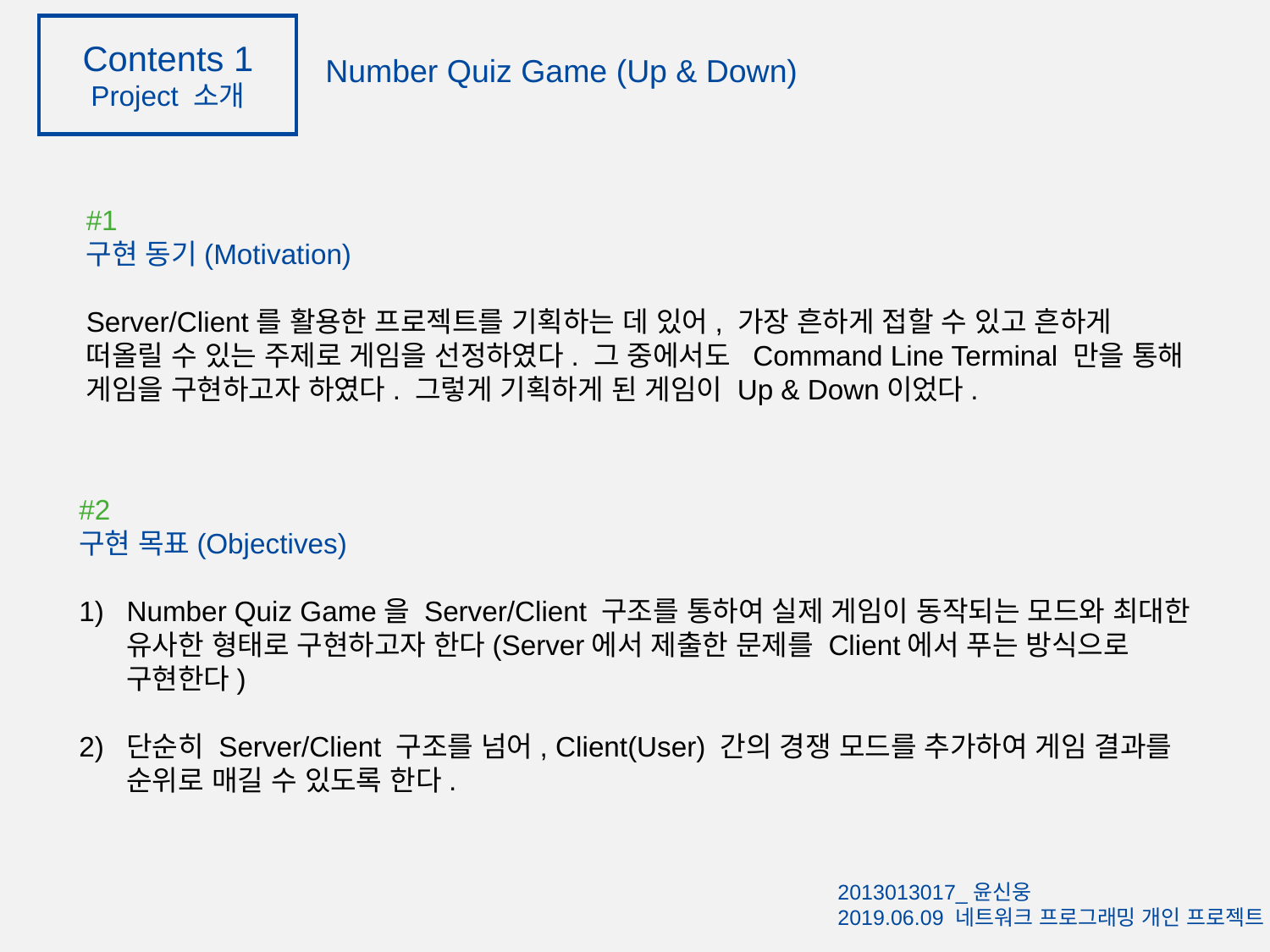

Contents 1
Project 소개
Number Quiz Game (Up & Down)
#1
구현 동기(Motivation)

Server/Client를 활용한 프로젝트를 기획하는 데 있어, 가장 흔하게 접할 수 있고 흔하게 떠올릴 수 있는 주제로 게임을 선정하였다. 그 중에서도  Command Line Terminal 만을 통해 게임을 구현하고자 하였다. 그렇게 기획하게 된 게임이 Up & Down이었다.
#2
구현 목표(Objectives)

Number Quiz Game을 Server/Client 구조를 통하여 실제 게임이 동작되는 모드와 최대한 유사한 형태로 구현하고자 한다(Server에서 제출한 문제를 Client에서 푸는 방식으로 구현한다)

단순히 Server/Client 구조를 넘어, Client(User) 간의 경쟁 모드를 추가하여 게임 결과를 순위로 매길 수 있도록 한다.
2013013017_윤신웅
2019.06.09 네트워크 프로그래밍 개인 프로젝트